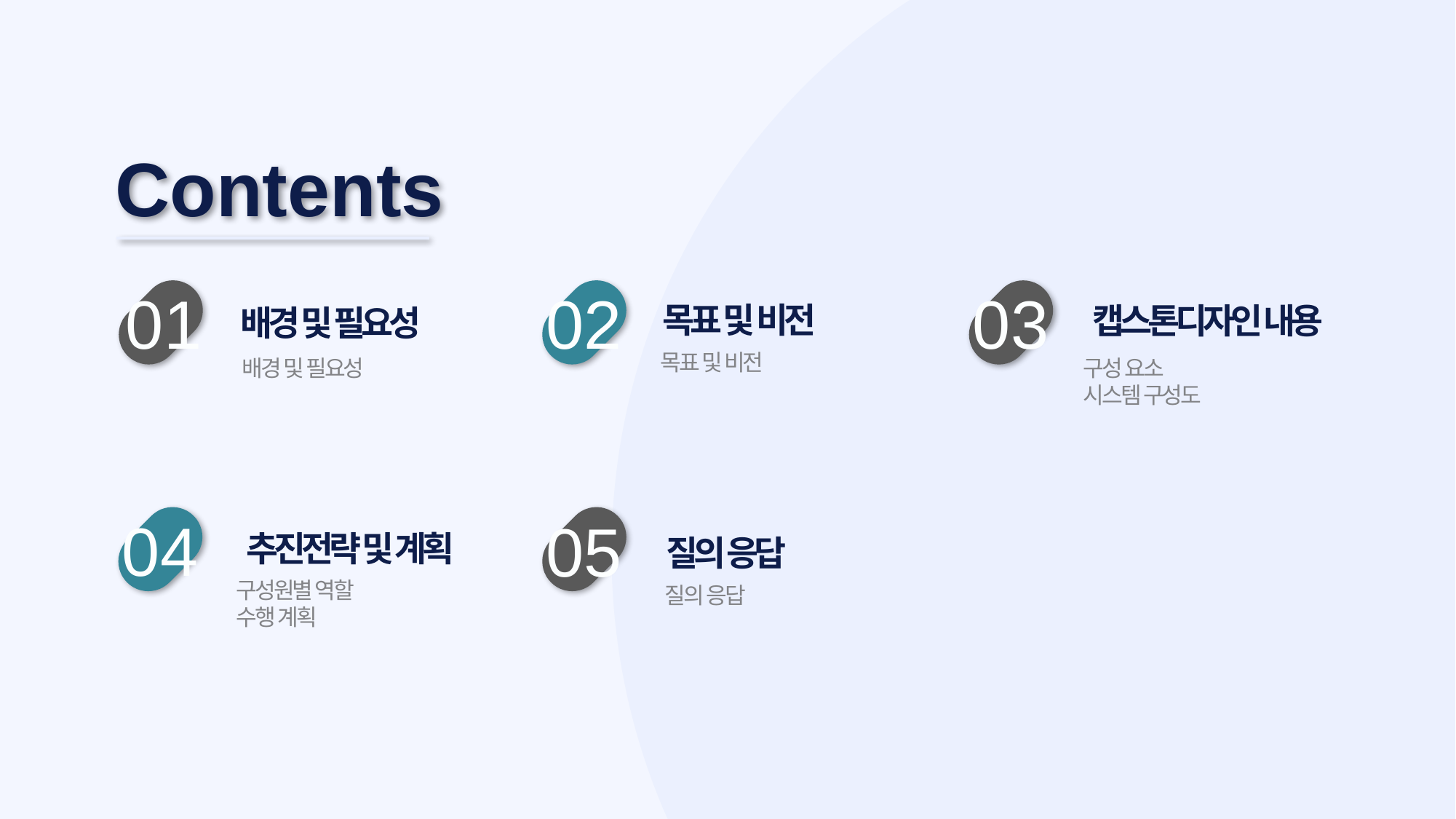

Contents
01
03
02

목표 및 비전
캡스톤디자인 내용
배경 및 필요성
목표 및 비전
배경 및 필요성
구성 요소
시스템 구성도
04
05

추진전략 및 계획
질의 응답
구성원별 역할
수행 계획
질의 응답